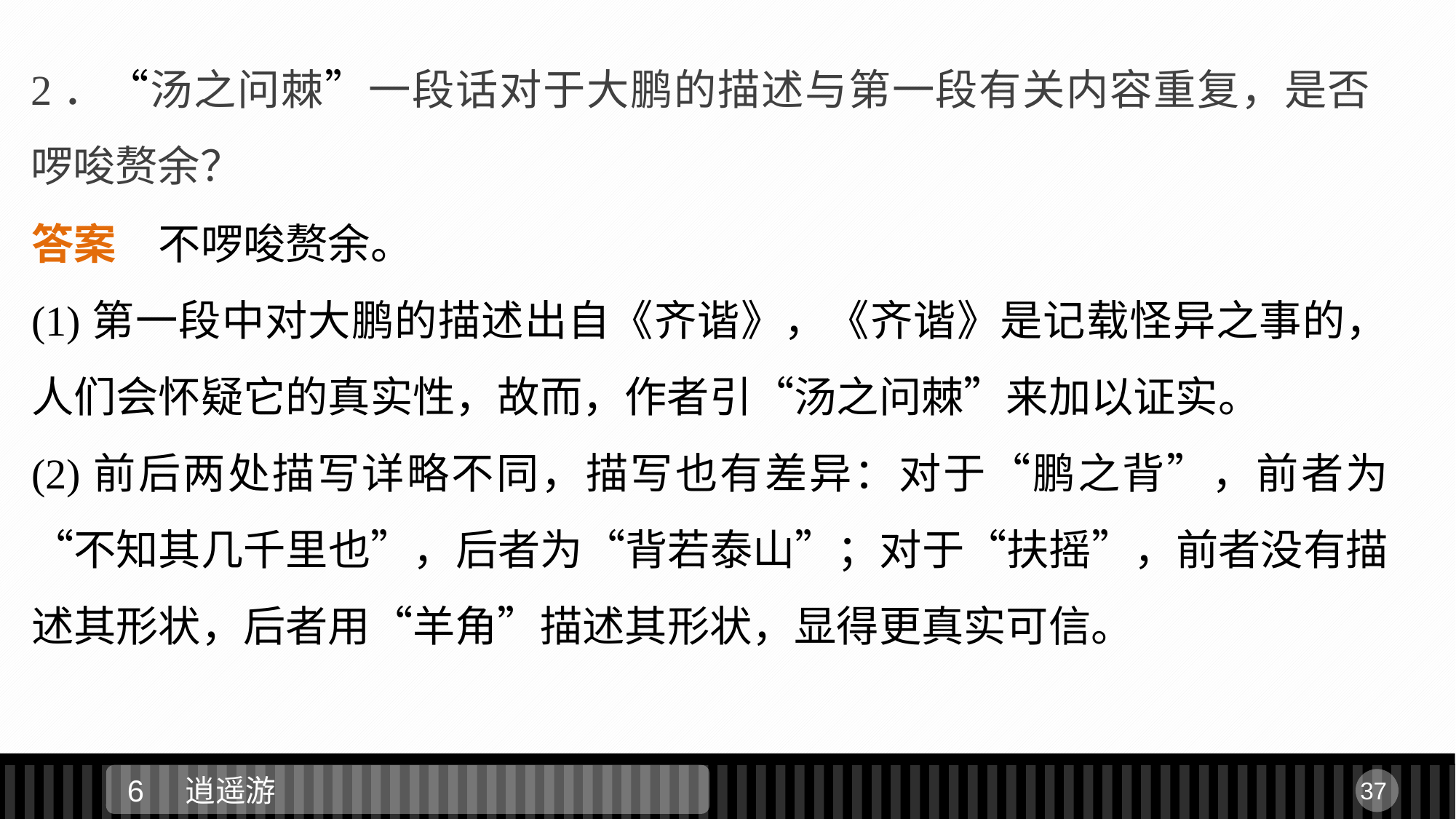

2．“汤之问棘”一段话对于大鹏的描述与第一段有关内容重复，是否啰唆赘余？
答案　不啰唆赘余。
(1)第一段中对大鹏的描述出自《齐谐》，《齐谐》是记载怪异之事的，人们会怀疑它的真实性，故而，作者引“汤之问棘”来加以证实。
(2)前后两处描写详略不同，描写也有差异：对于“鹏之背”，前者为“不知其几千里也”，后者为“背若泰山”；对于“扶摇”，前者没有描述其形状，后者用“羊角”描述其形状，显得更真实可信。